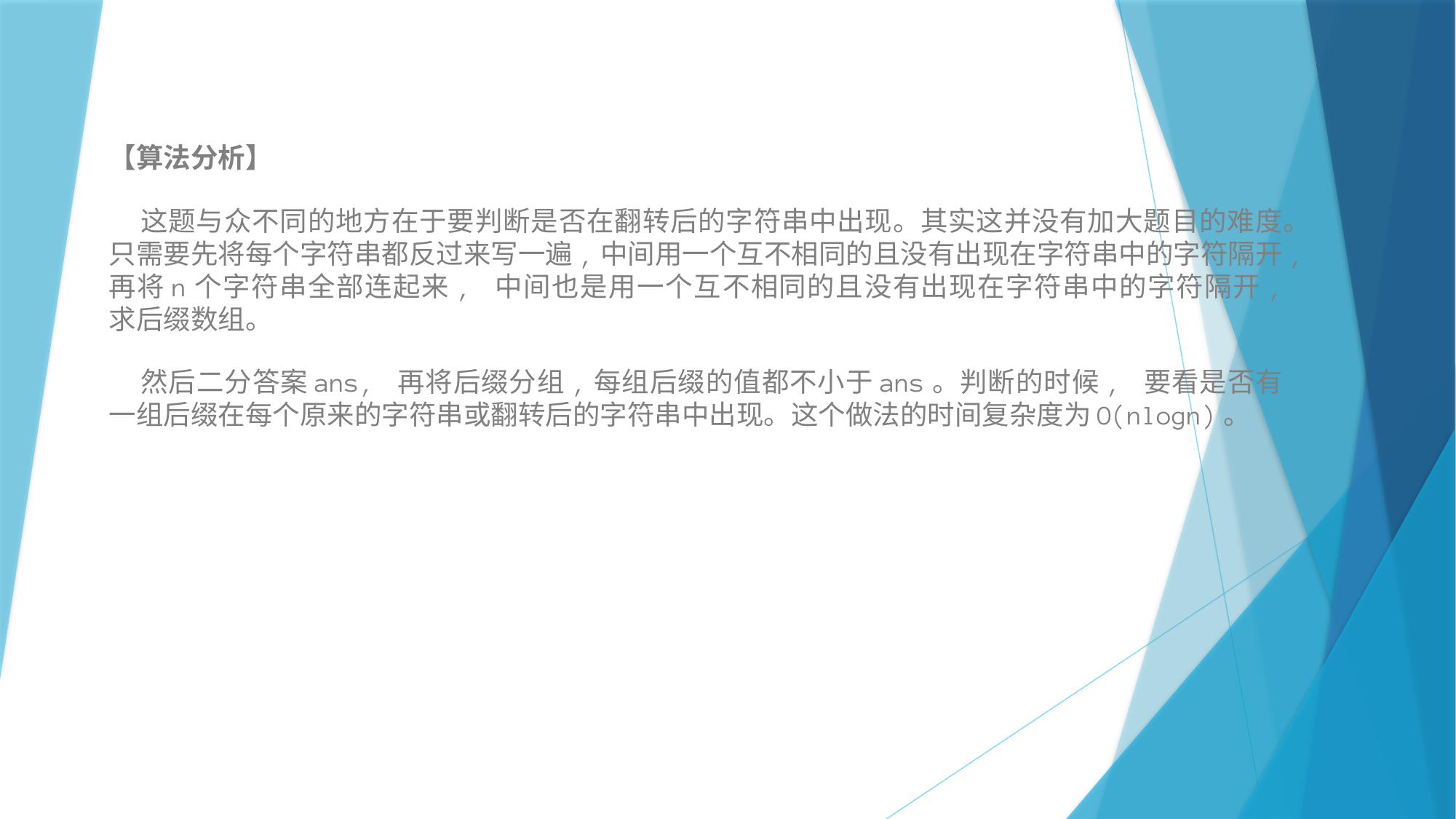

【算法分析】
这题与众不同的地方在于要判断是否在翻转后的字符串中出现。其实这并没有加大题目的难度。只需要先将每个字符串都反过来写一遍,中间用一个互不相同的且没有出现在字符串中的字符隔开,再将n个字符串全部连起来, 中间也是用一个互不相同的且没有出现在字符串中的字符隔开, 求后缀数组。
然后二分答案ans, 再将后缀分组,每组后缀的值都不小于ans。判断的时候, 要看是否有一组后缀在每个原来的字符串或翻转后的字符串中出现。这个做法的时间复杂度为O(nlogn)。